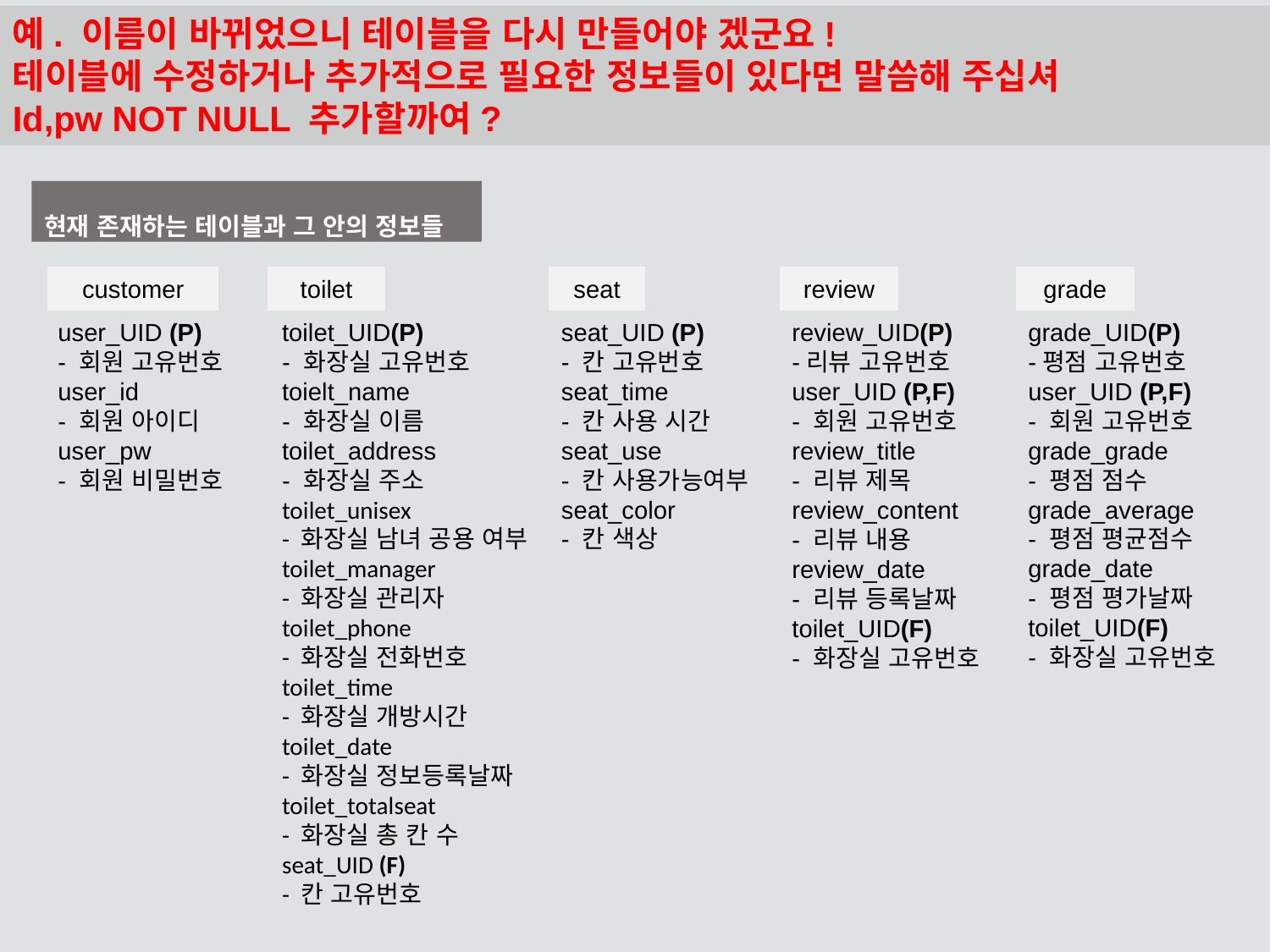

예. 이름이 바뀌었으니 테이블을 다시 만들어야 겠군요!
테이블에 수정하거나 추가적으로 필요한 정보들이 있다면 말씀해 주십셔
Id,pw NOT NULL 추가할까여?
현재 존재하는 테이블과 그 안의 정보들
customer
toilet
seat
review
grade
user_UID (P)
- 회원 고유번호
user_id
- 회원 아이디
user_pw
- 회원 비밀번호
toilet_UID(P)
- 화장실 고유번호
toielt_name
- 화장실 이름
toilet_address
- 화장실 주소
toilet_unisex
- 화장실 남녀 공용 여부
toilet_manager
- 화장실 관리자
toilet_phone
- 화장실 전화번호
toilet_time
- 화장실 개방시간
toilet_date
- 화장실 정보등록날짜
toilet_totalseat
- 화장실 총 칸 수
seat_UID (F)
- 칸 고유번호
seat_UID (P)
- 칸 고유번호
seat_time
- 칸 사용 시간
seat_use
- 칸 사용가능여부
seat_color
- 칸 색상
grade_UID(P)
-평점 고유번호
user_UID (P,F)
- 회원 고유번호
grade_grade
- 평점 점수
grade_average
- 평점 평균점수
grade_date
- 평점 평가날짜
toilet_UID(F)
- 화장실 고유번호
review_UID(P)
-리뷰 고유번호
user_UID (P,F)
- 회원 고유번호
review_title
- 리뷰 제목
review_content
- 리뷰 내용
review_date
- 리뷰 등록날짜
toilet_UID(F)
- 화장실 고유번호